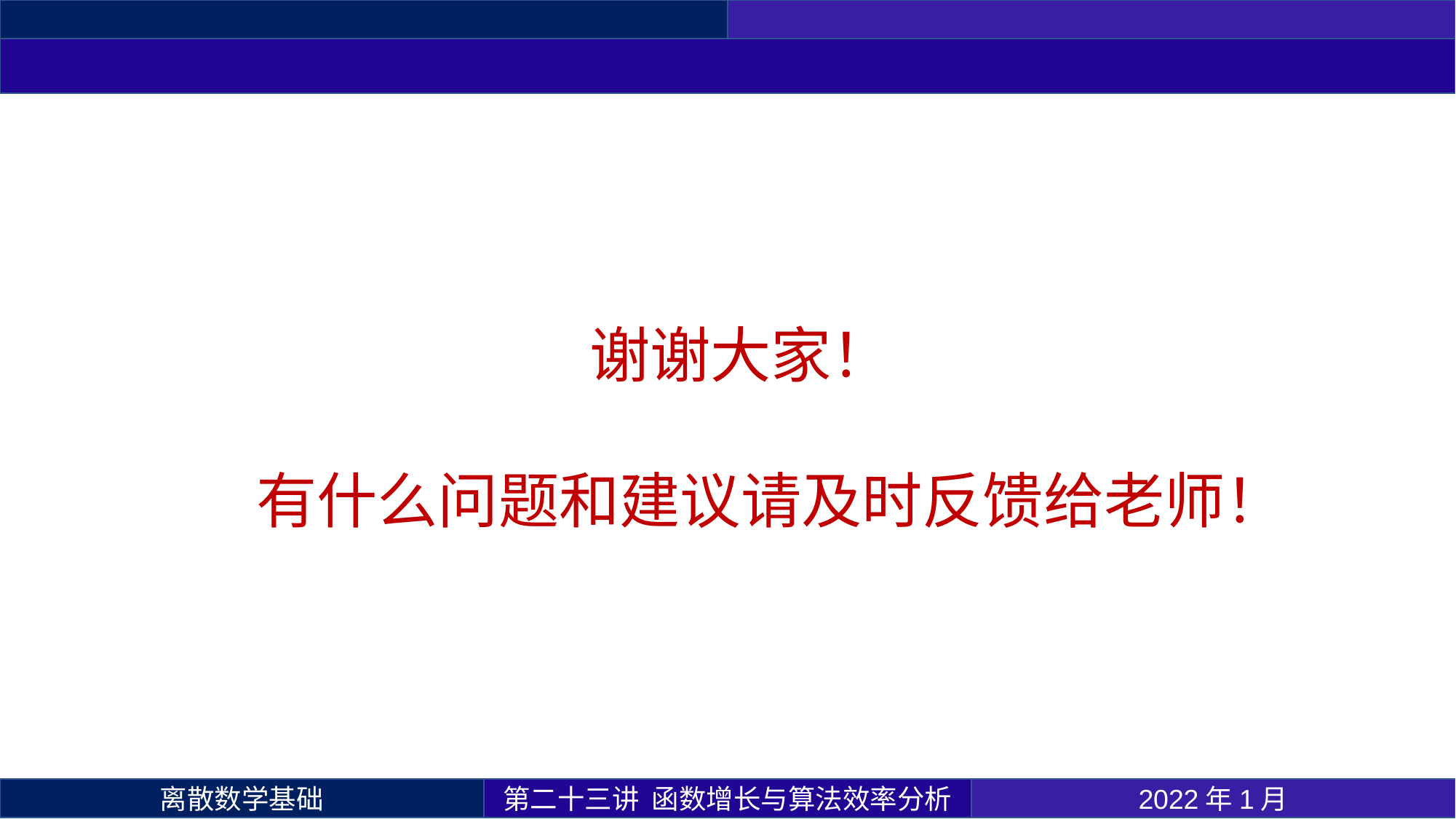

谢谢大家！
有什么问题和建议请及时反馈给老师！
第二十三讲  函数增长与算法效率分析
2022年1月
离散数学基础